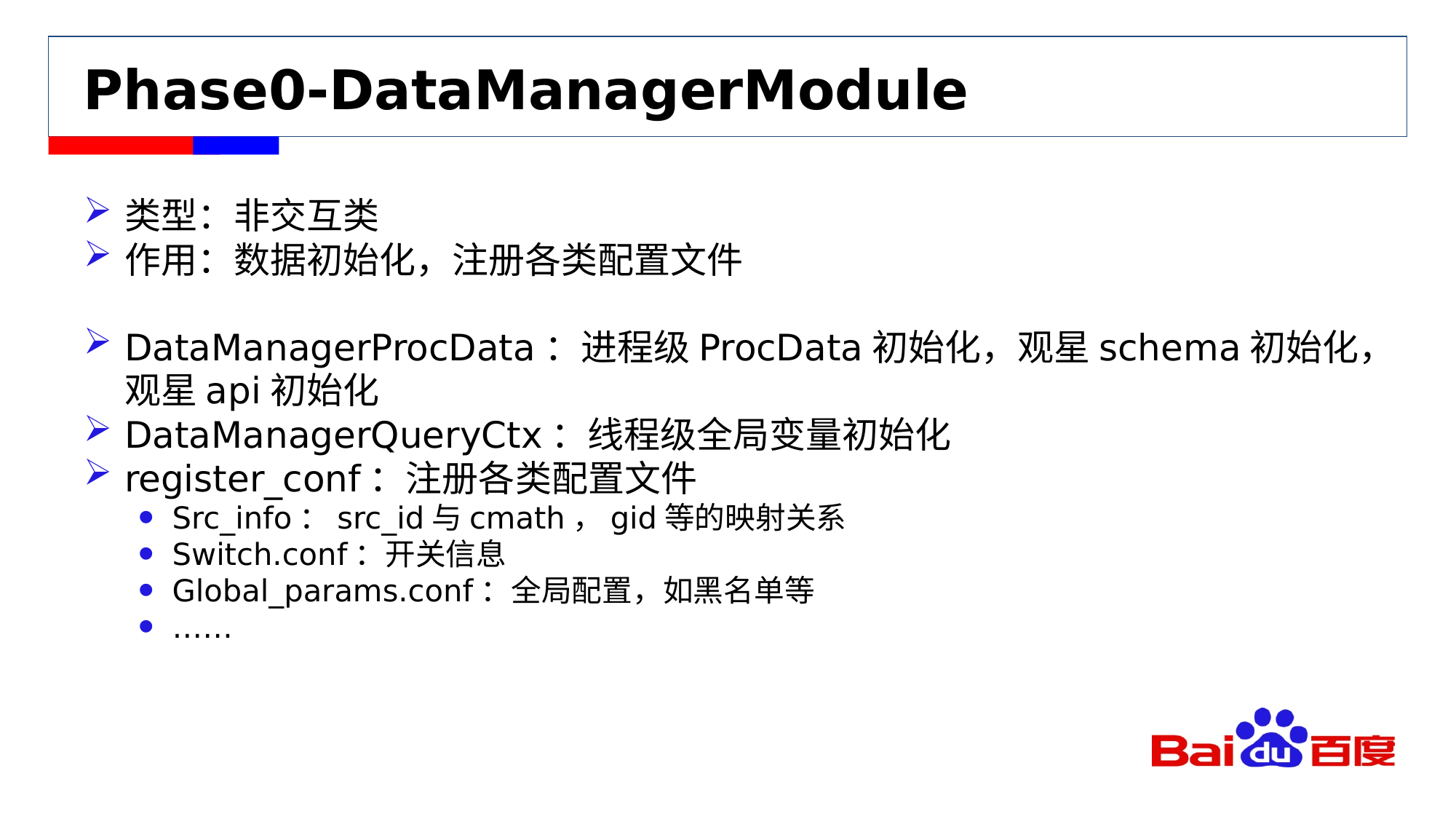

# Phase0-DataManagerModule
类型：非交互类
作用：数据初始化，注册各类配置文件

DataManagerProcData：进程级ProcData初始化，观星schema初始化，观星api初始化
DataManagerQueryCtx：线程级全局变量初始化
register_conf：注册各类配置文件
Src_info：src_id与cmath，gid等的映射关系
Switch.conf：开关信息
Global_params.conf：全局配置，如黑名单等
……